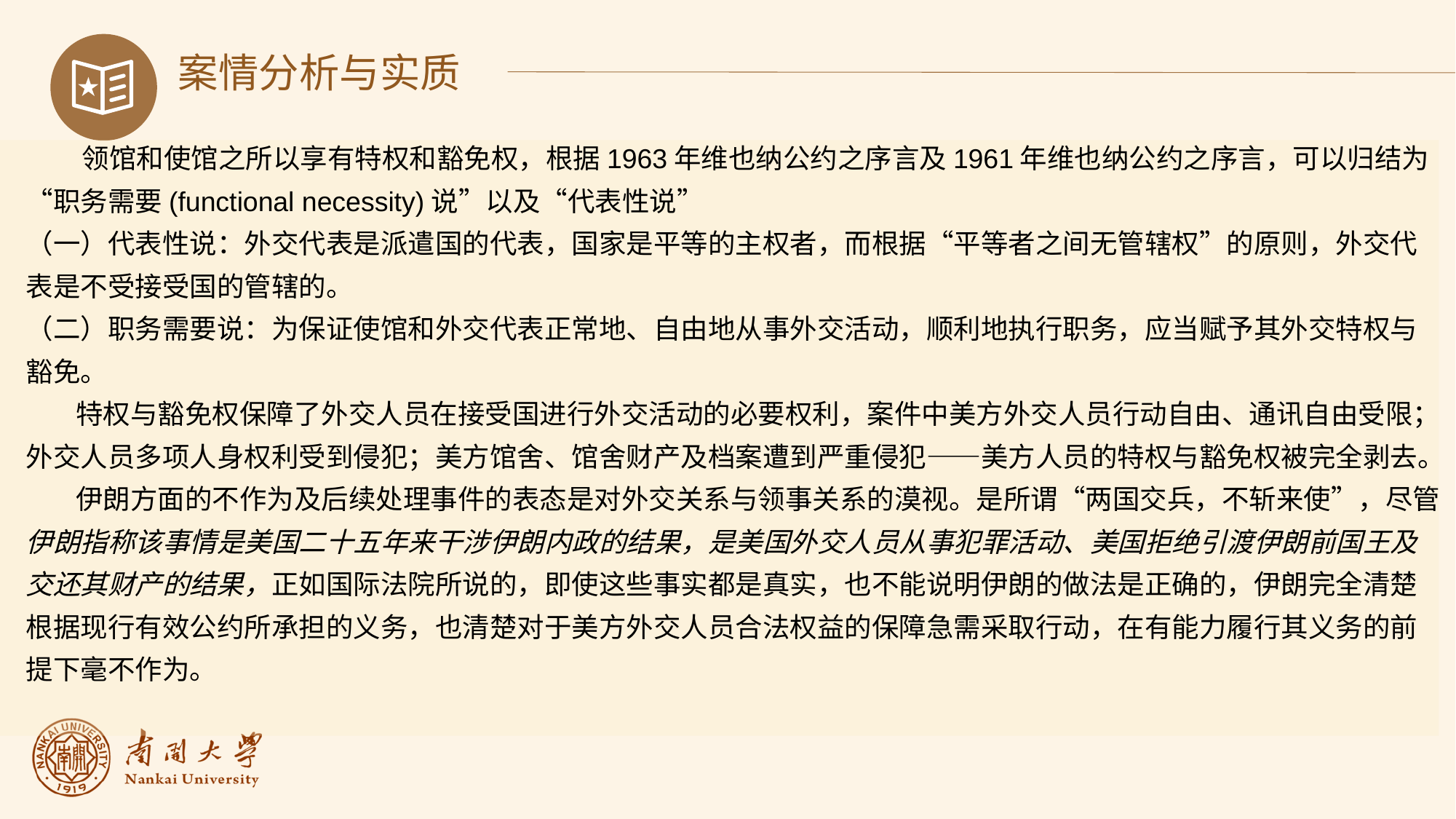

案情分析与实质

        领馆和使馆之所以享有特权和豁免权，根据1963年维也纳公约之序言及1961年维也纳公约之序言，可以归结为“职务需要(functional necessity)说”以及“代表性说”
（一）代表性说：外交代表是派遣国的代表，国家是平等的主权者，而根据“平等者之间无管辖权”的原则，外交代表是不受接受国的管辖的。
（二）职务需要说：为保证使馆和外交代表正常地、自由地从事外交活动，顺利地执行职务，应当赋予其外交特权与豁免。
       特权与豁免权保障了外交人员在接受国进行外交活动的必要权利，案件中美方外交人员行动自由、通讯自由受限；外交人员多项人身权利受到侵犯；美方馆舍、馆舍财产及档案遭到严重侵犯——美方人员的特权与豁免权被完全剥去。
       伊朗方面的不作为及后续处理事件的表态是对外交关系与领事关系的漠视。是所谓“两国交兵，不斩来使”，尽管伊朗指称该事情是美国二十五年来干涉伊朗内政的结果，是美国外交人员从事犯罪活动、美国拒绝引渡伊朗前国王及交还其财产的结果，正如国际法院所说的，即使这些事实都是真实，也不能说明伊朗的做法是正确的，伊朗完全清楚根据现行有效公约所承担的义务，也清楚对于美方外交人员合法权益的保障急需采取行动，在有能力履行其义务的前提下毫不作为。